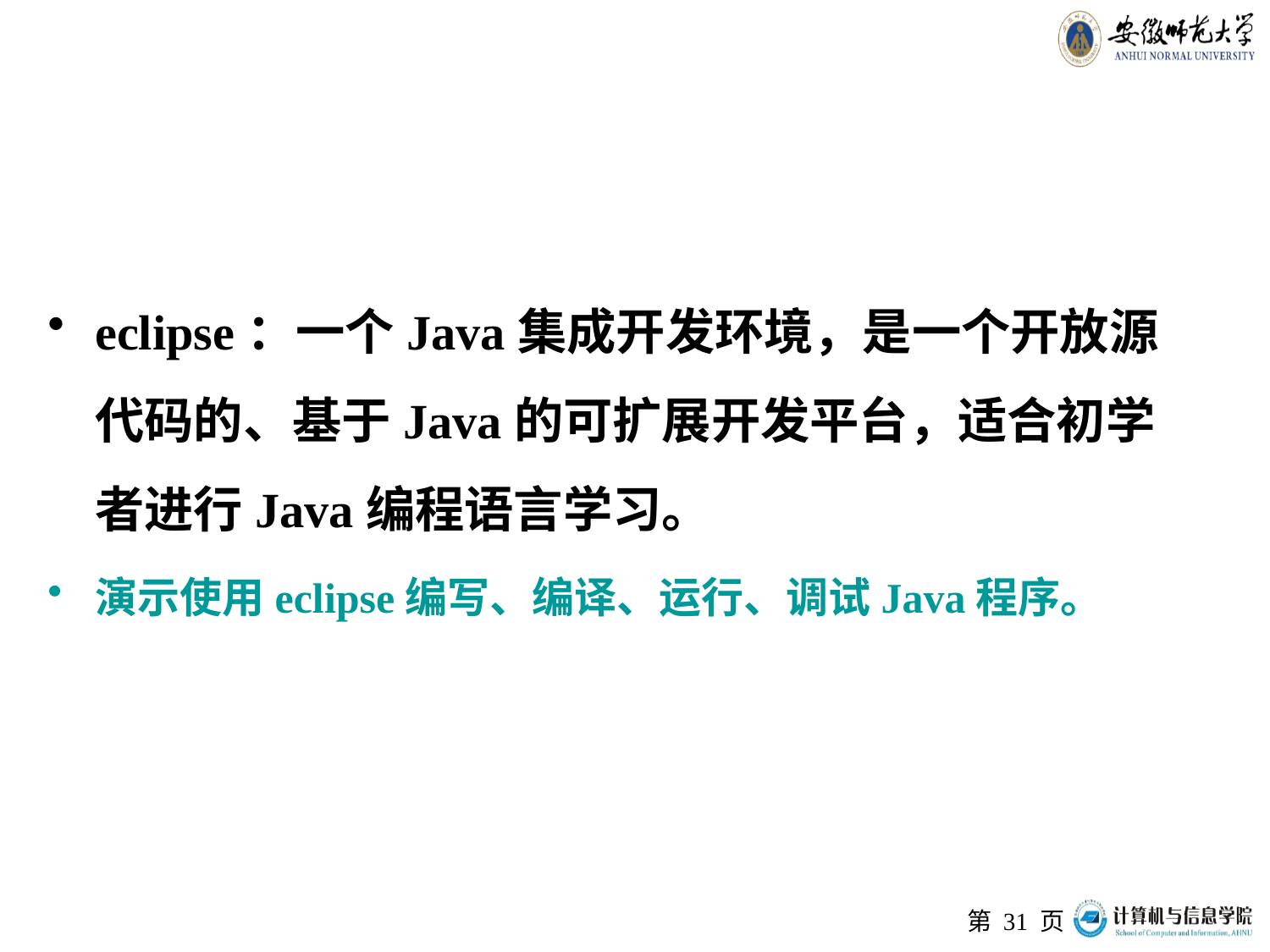

#
eclipse：一个Java集成开发环境，是一个开放源代码的、基于Java的可扩展开发平台，适合初学者进行Java编程语言学习。
演示使用eclipse编写、编译、运行、调试Java程序。
第 31 页